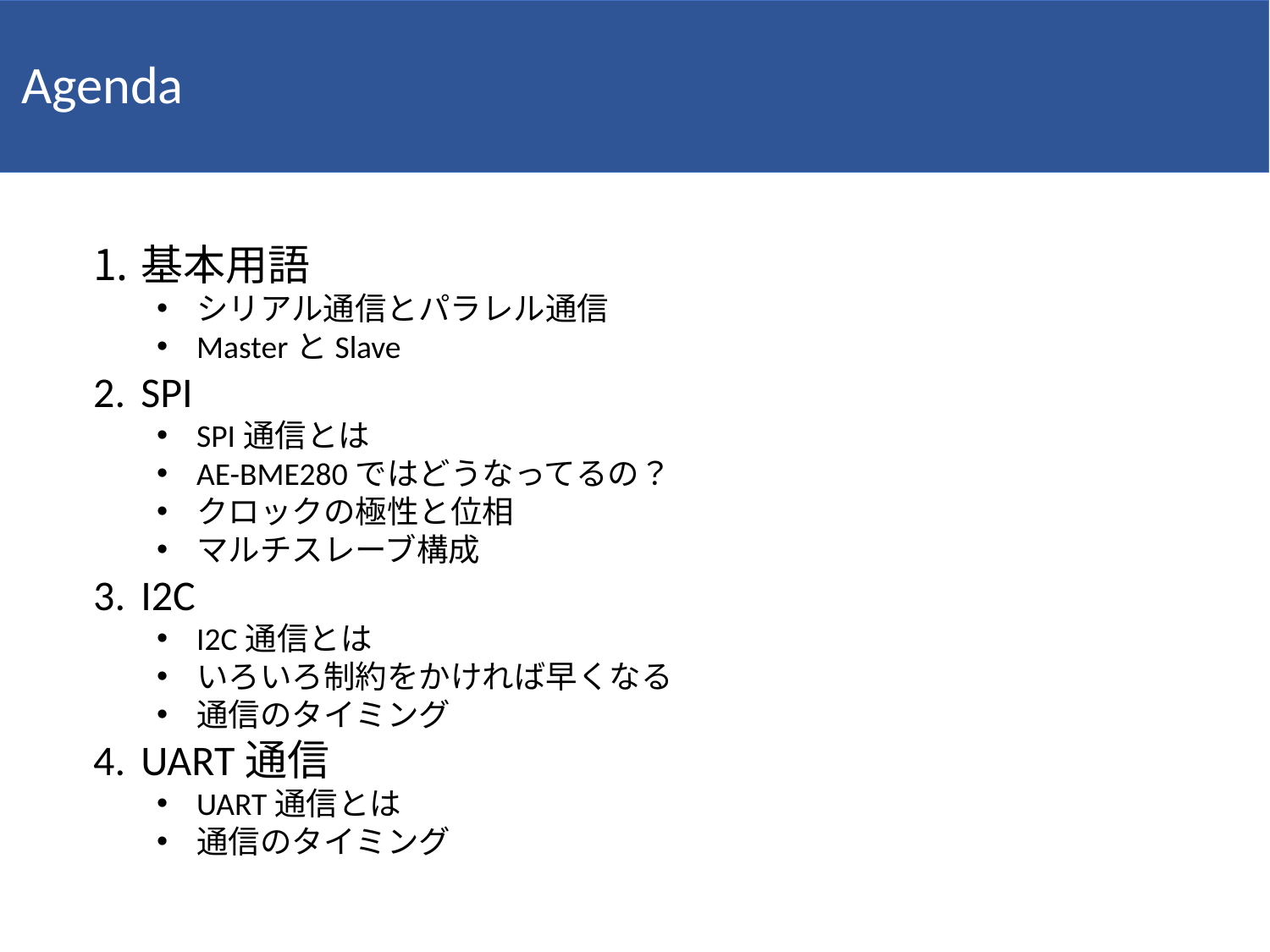

Agenda
基本用語
シリアル通信とパラレル通信
MasterとSlave
SPI
SPI通信とは
AE-BME280ではどうなってるの？
クロックの極性と位相
マルチスレーブ構成
I2C
I2C通信とは
いろいろ制約をかければ早くなる
通信のタイミング
UART通信
UART通信とは
通信のタイミング